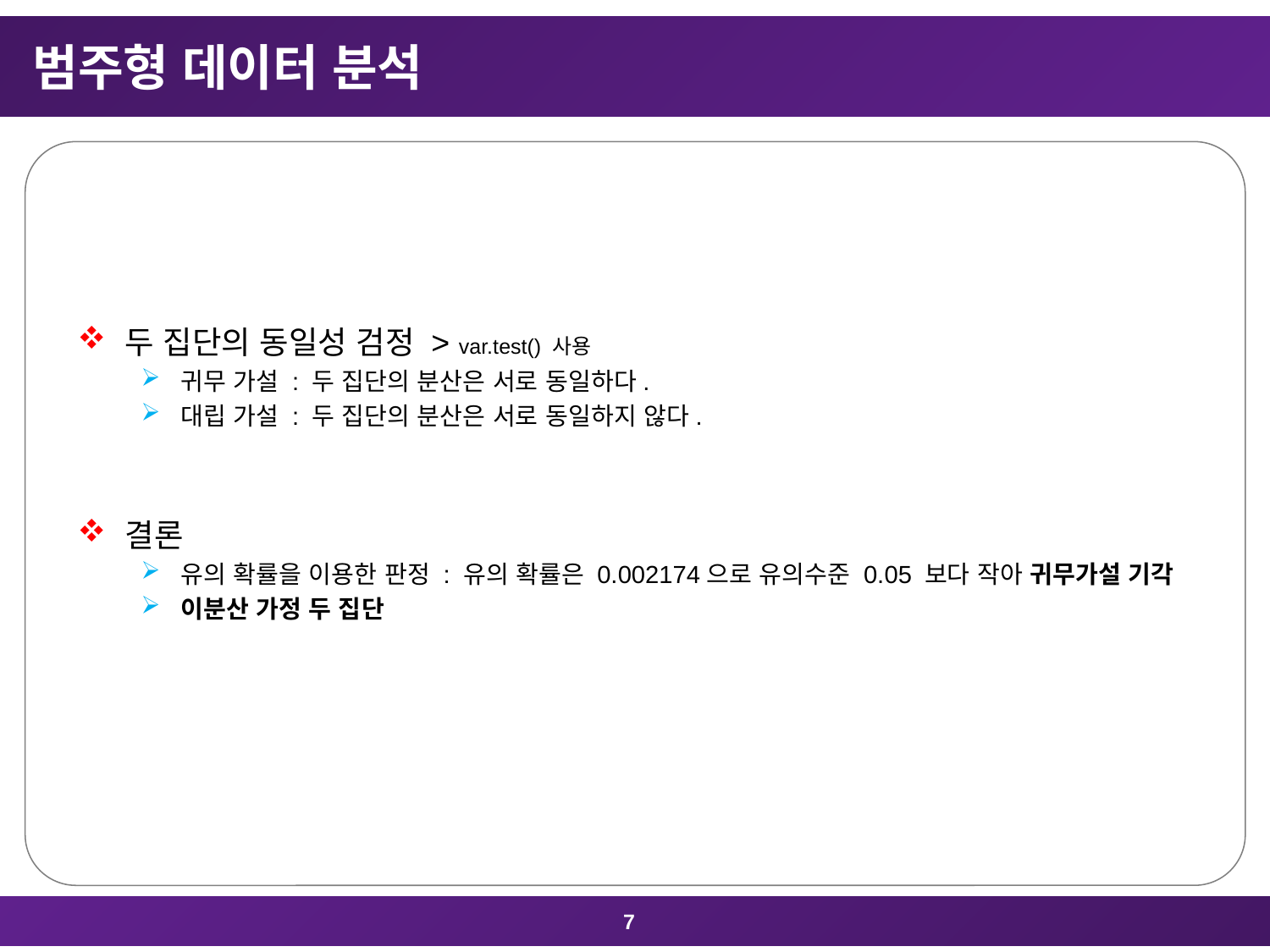

# 범주형 데이터 분석
두 집단의 동일성 검정 > var.test() 사용
귀무 가설 : 두 집단의 분산은 서로 동일하다.
대립 가설 : 두 집단의 분산은 서로 동일하지 않다.

결론
유의 확률을 이용한 판정 : 유의 확률은 0.002174으로 유의수준 0.05 보다 작아 귀무가설 기각
이분산 가정 두 집단

7